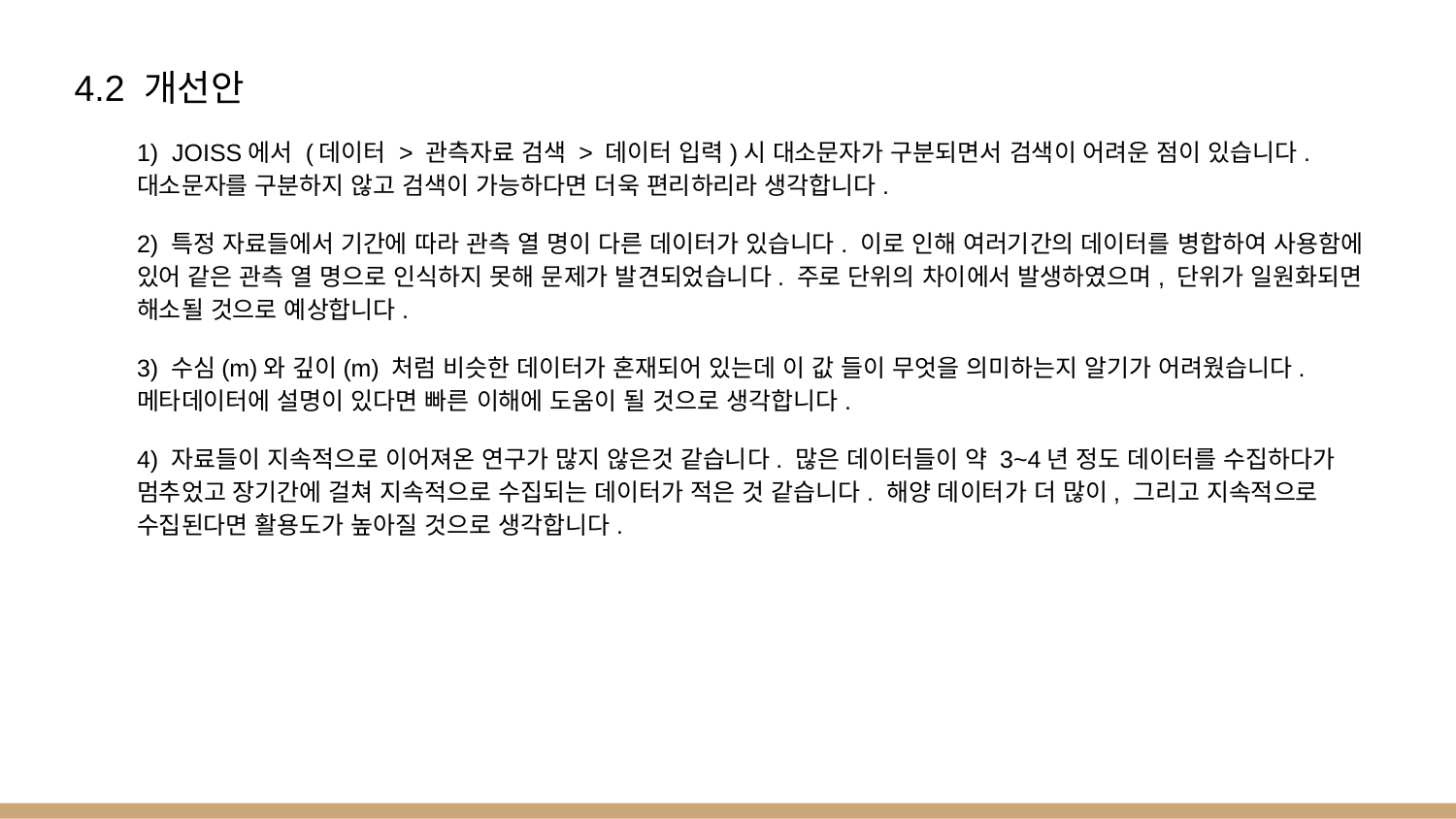

4.2 개선안
1)  JOISS에서 (데이터 > 관측자료 검색 > 데이터 입력)시 대소문자가 구분되면서 검색이 어려운 점이 있습니다. 대소문자를 구분하지 않고 검색이 가능하다면 더욱 편리하리라 생각합니다.
2) 특정 자료들에서 기간에 따라 관측 열 명이 다른 데이터가 있습니다. 이로 인해 여러기간의 데이터를 병합하여 사용함에 있어 같은 관측 열 명으로 인식하지 못해 문제가 발견되었습니다. 주로 단위의 차이에서 발생하였으며, 단위가 일원화되면 해소될 것으로 예상합니다.
3) 수심(m)와 깊이(m) 처럼 비슷한 데이터가 혼재되어 있는데 이 값 들이 무엇을 의미하는지 알기가 어려웠습니다. 메타데이터에 설명이 있다면 빠른 이해에 도움이 될 것으로 생각합니다.
4) 자료들이 지속적으로 이어져온 연구가 많지 않은것 같습니다. 많은 데이터들이 약 3~4년 정도 데이터를 수집하다가 멈추었고 장기간에 걸쳐 지속적으로 수집되는 데이터가 적은 것 같습니다. 해양 데이터가 더 많이, 그리고 지속적으로 수집된다면 활용도가 높아질 것으로 생각합니다.